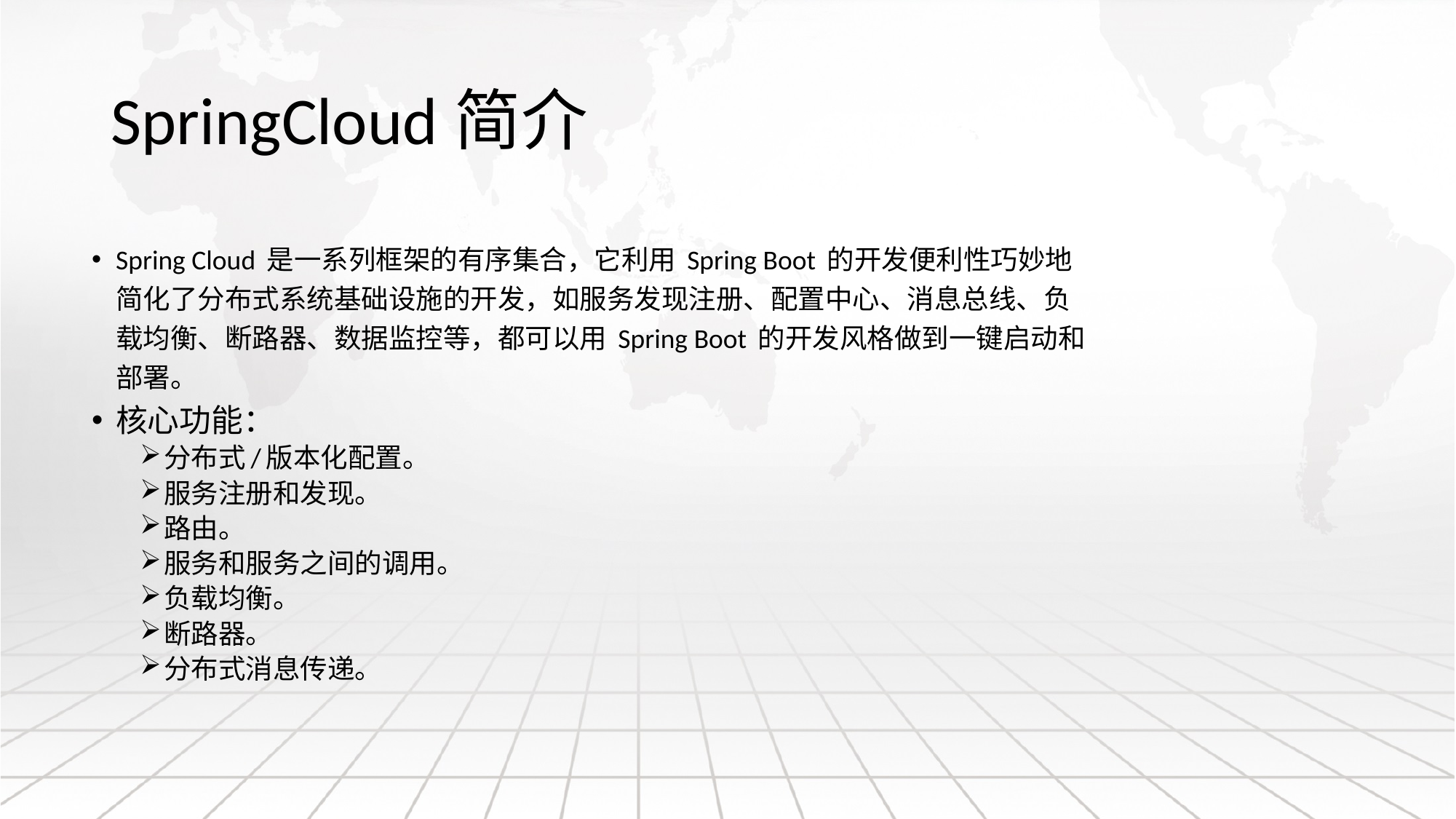

# SpringCloud简介
Spring Cloud 是一系列框架的有序集合，它利用 Spring Boot 的开发便利性巧妙地简化了分布式系统基础设施的开发，如服务发现注册、配置中心、消息总线、负载均衡、断路器、数据监控等，都可以用 Spring Boot 的开发风格做到一键启动和部署。
核心功能：
分布式/版本化配置。
服务注册和发现。
路由。
服务和服务之间的调用。
负载均衡。
断路器。
分布式消息传递。